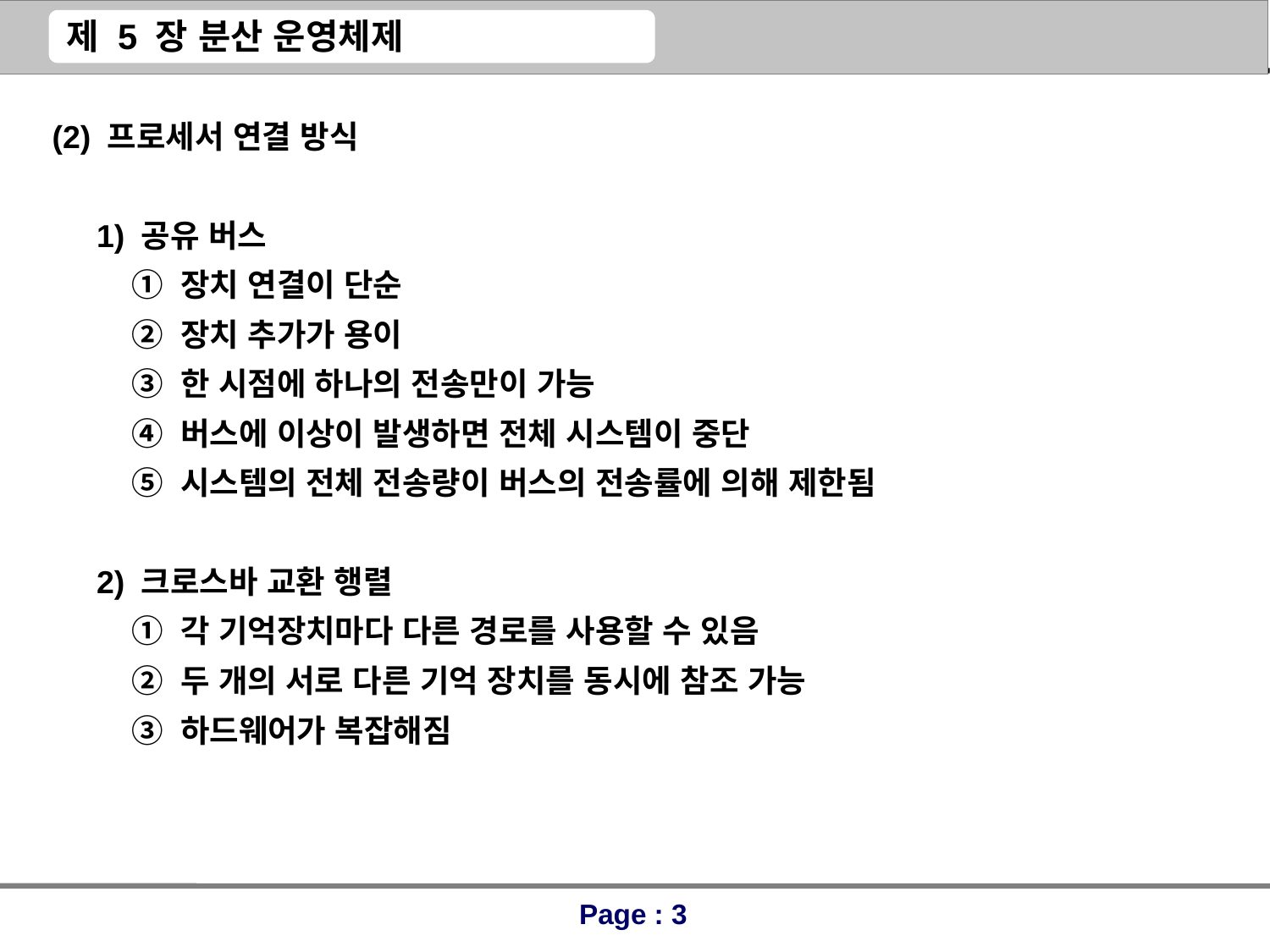

(2) 프로세서 연결 방식

     1) 공유 버스
         ① 장치 연결이 단순
         ② 장치 추가가 용이
         ③ 한 시점에 하나의 전송만이 가능
         ④ 버스에 이상이 발생하면 전체 시스템이 중단
         ⑤ 시스템의 전체 전송량이 버스의 전송률에 의해 제한됨

     2) 크로스바 교환 행렬
         ① 각 기억장치마다 다른 경로를 사용할 수 있음
         ② 두 개의 서로 다른 기억 장치를 동시에 참조 가능
         ③ 하드웨어가 복잡해짐
Page : 3